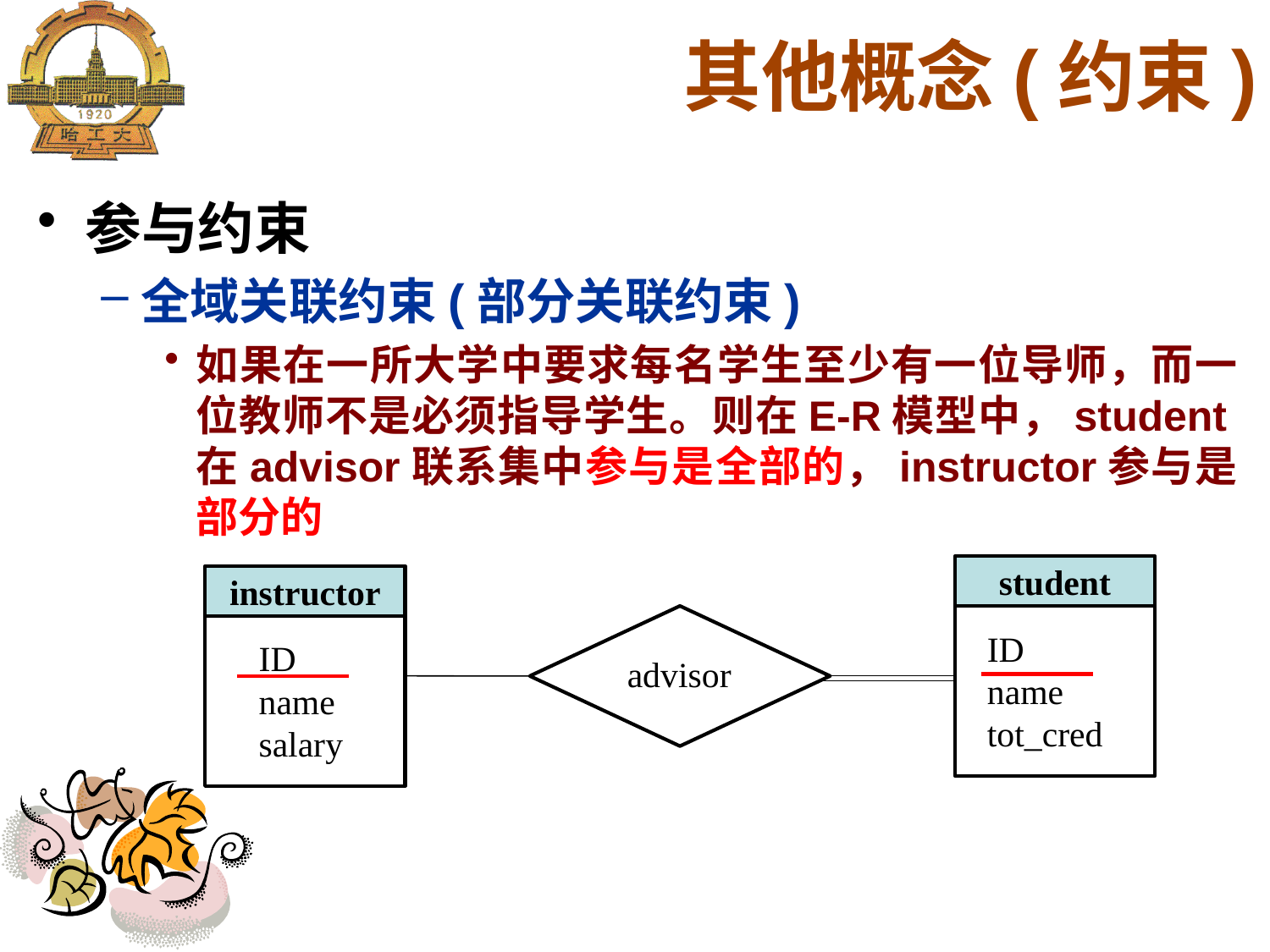

其他概念(约束)
参与约束
全域关联约束(部分关联约束)
如果在一所大学中要求每名学生至少有一位导师，而一位教师不是必须指导学生。则在E-R模型中，student在advisor联系集中参与是全部的，instructor参与是部分的

student
instructor

ID
name
tot_cred
ID
name
salary
advisor